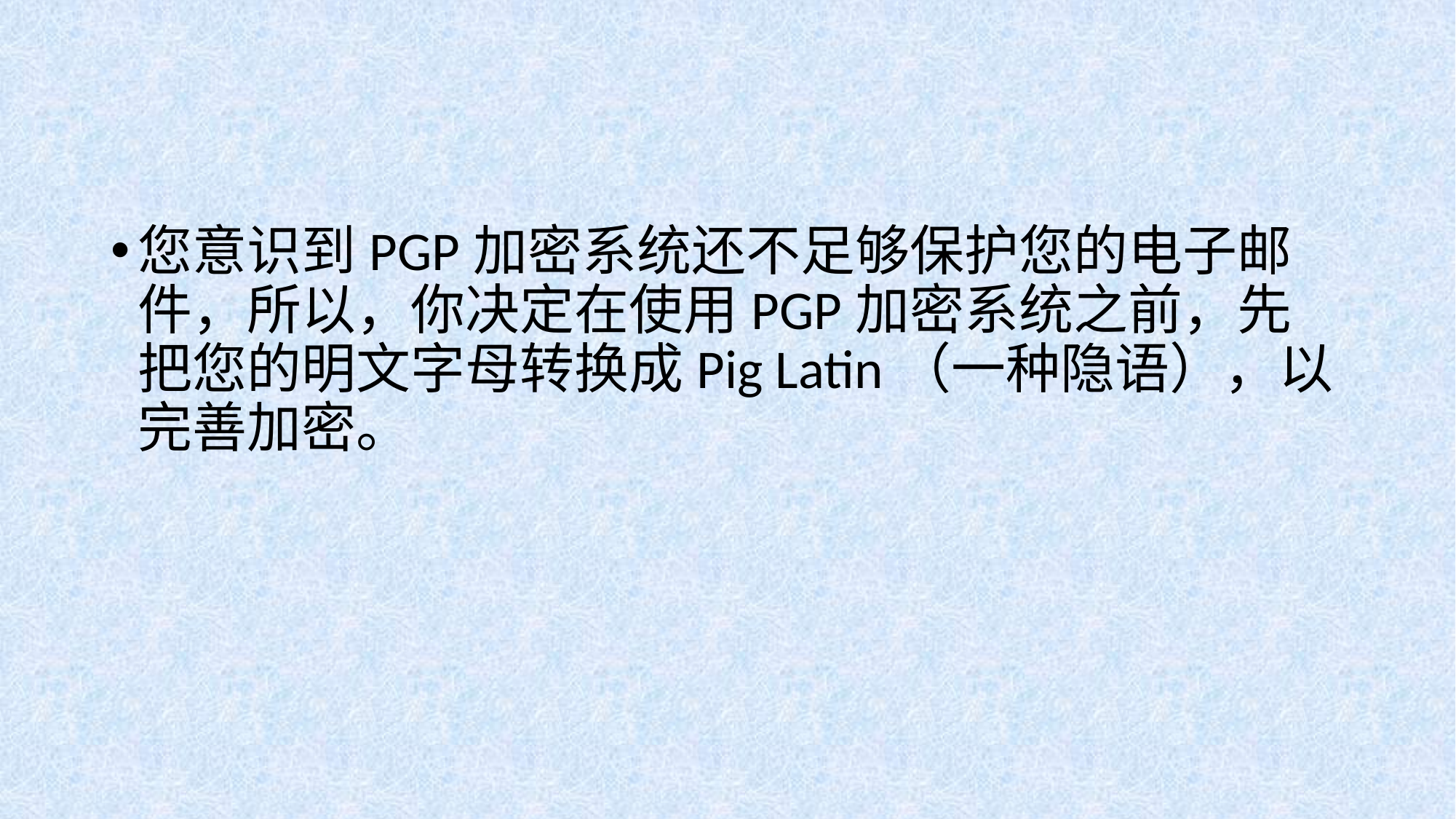

#
您意识到PGP加密系统还不足够保护您的电子邮件，所以，你决定在使用PGP加密系统之前，先把您的明文字母转换成Pig Latin（一种隐语），以完善加密。